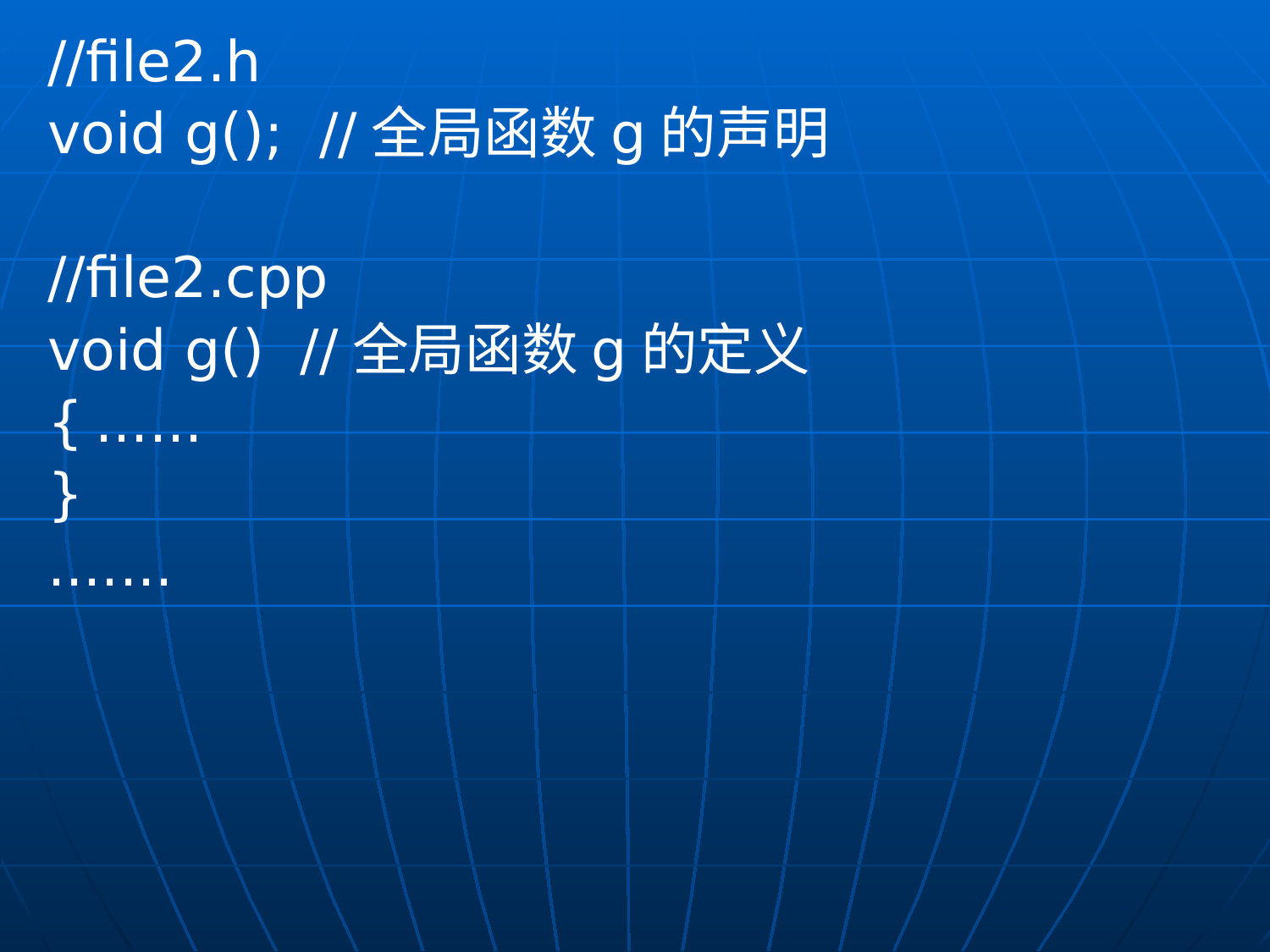

//file2.h
void g();  //全局函数g的声明

//file2.cpp
void g()  //全局函数g的定义
{	......
}
.......